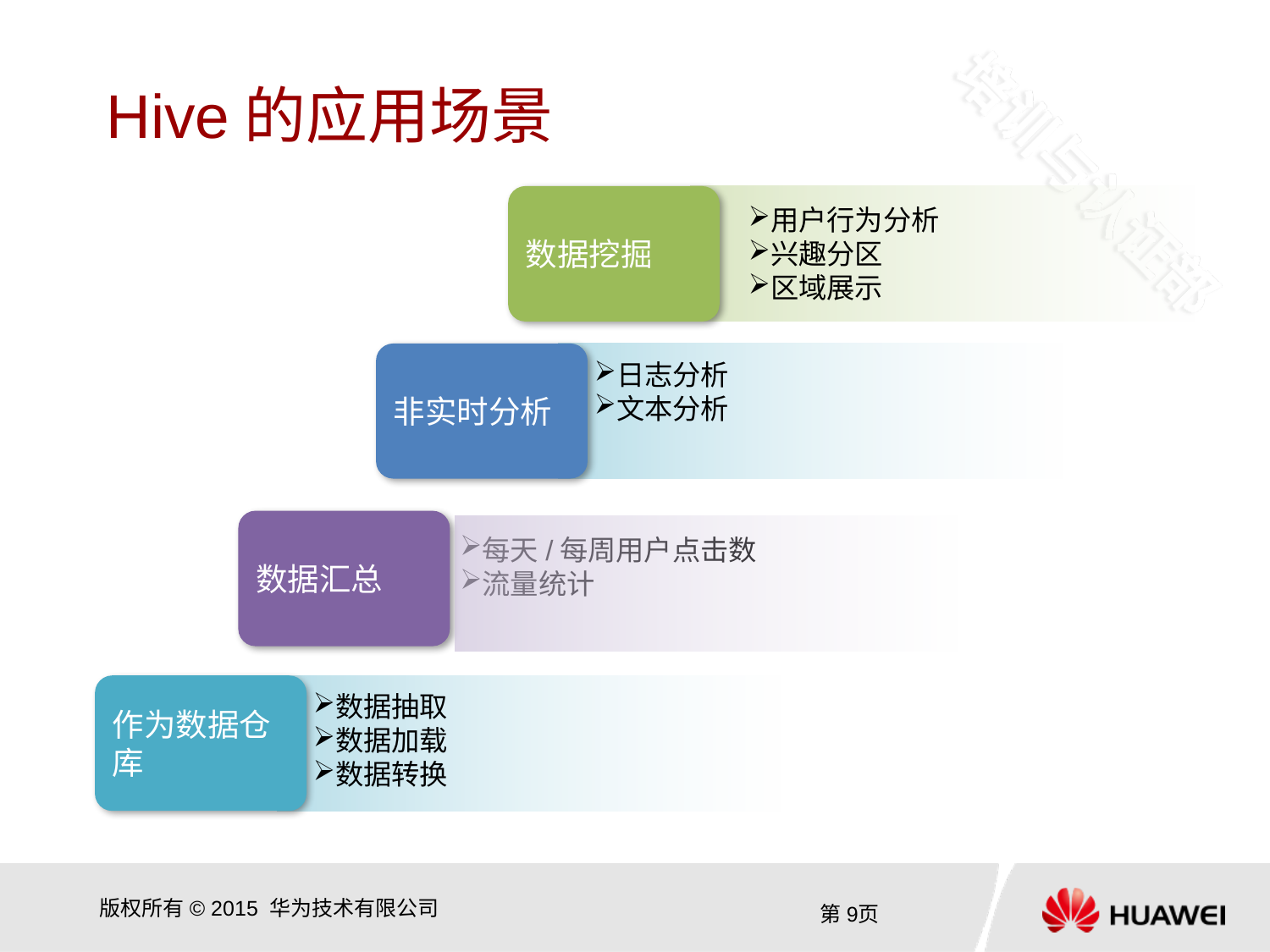

# Hive的应用场景
数据挖掘

每天/每周用户点击数
流量统计

用户行为分析
兴趣分区
区域展示
数据汇总

非实时分析

日志分析
文本分析
作为数据仓库

数据抽取
数据加载
数据转换